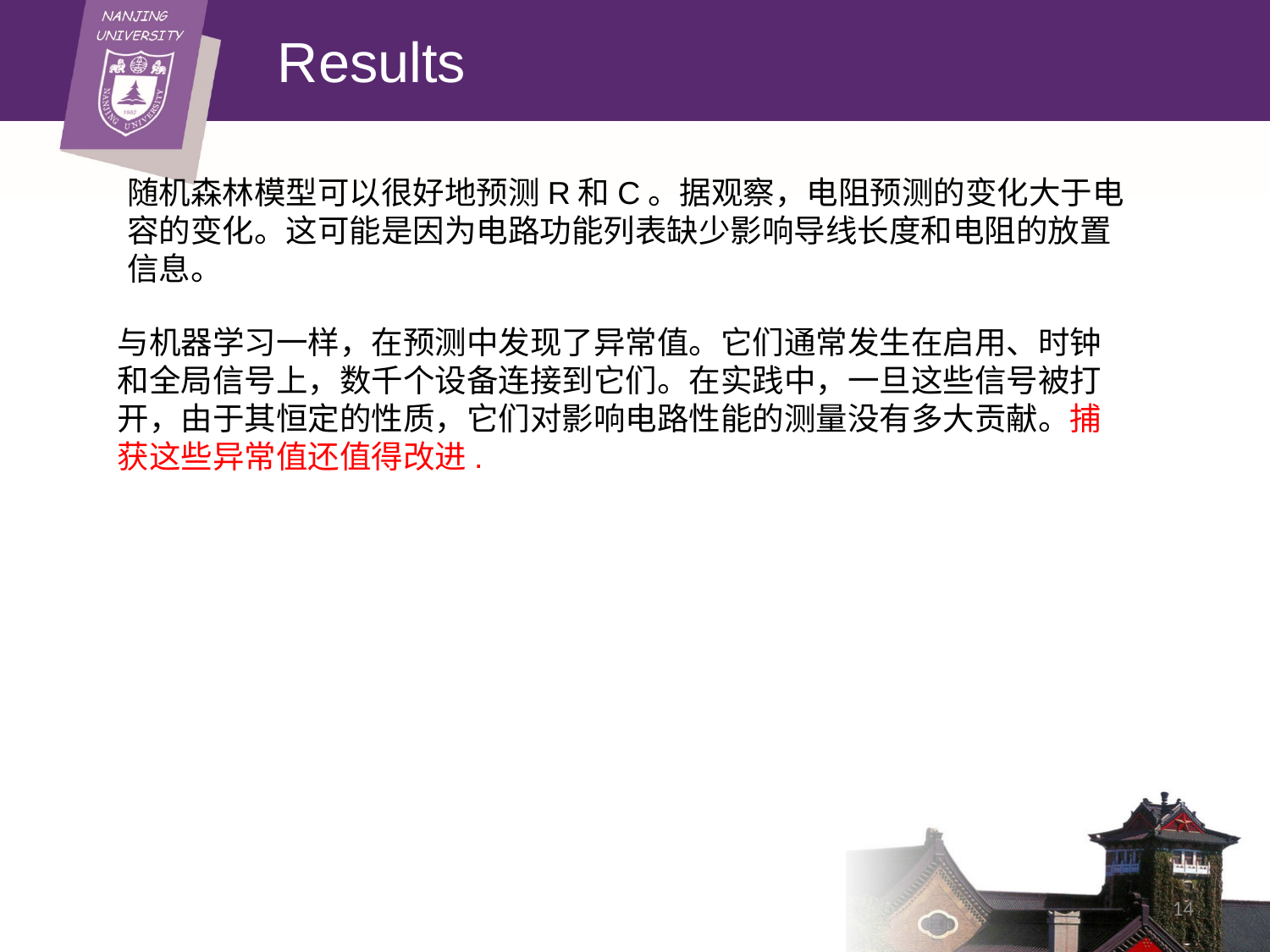

# Results
随机森林模型可以很好地预测R和C。据观察，电阻预测的变化大于电容的变化。这可能是因为电路功能列表缺少影响导线长度和电阻的放置信息。
与机器学习一样，在预测中发现了异常值。它们通常发生在启用、时钟和全局信号上，数千个设备连接到它们。在实践中，一旦这些信号被打开，由于其恒定的性质，它们对影响电路性能的测量没有多大贡献。捕获这些异常值还值得改进.
14